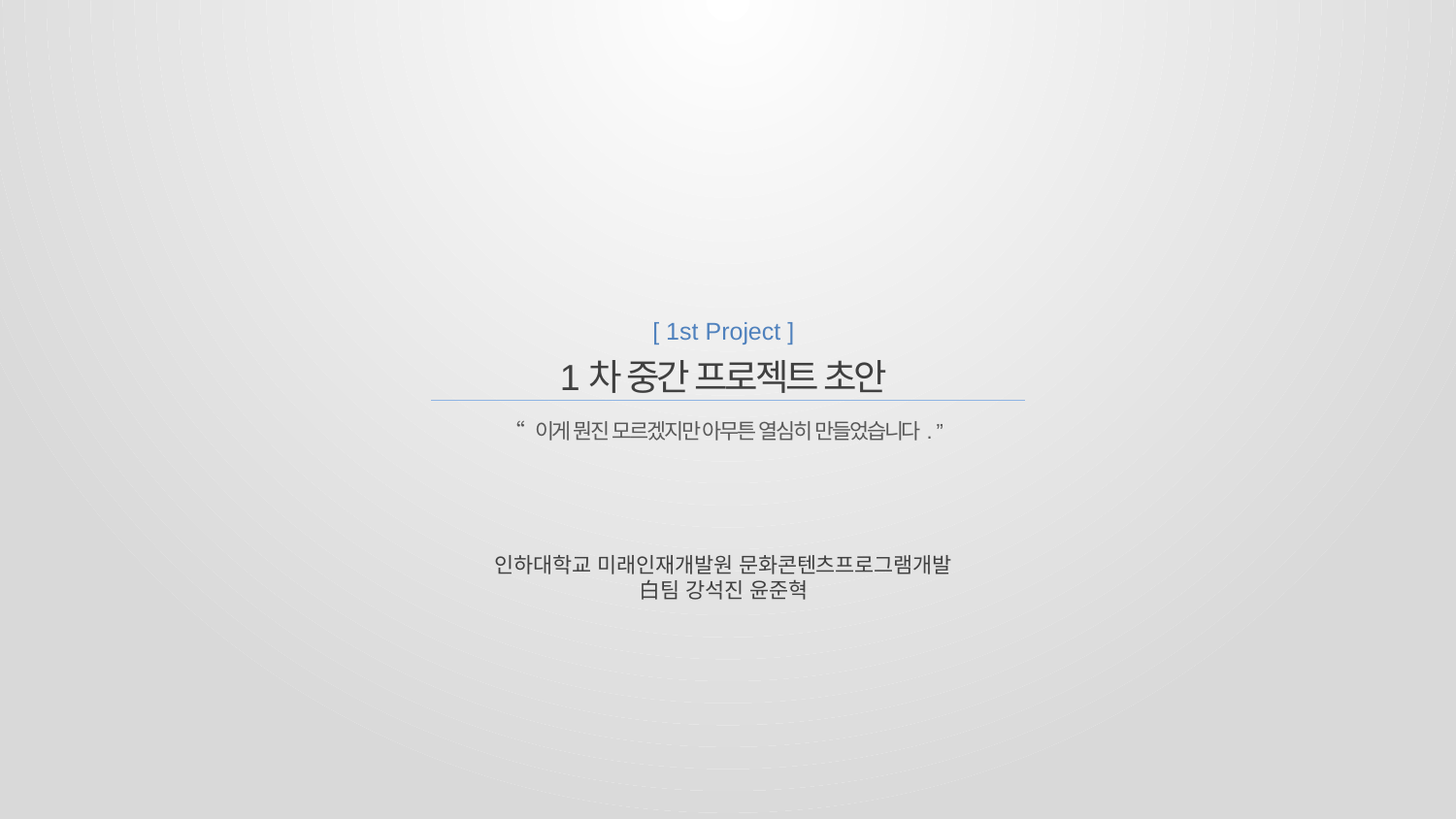

# [ 1st Project ] 1차 중간 프로젝트 초안
“ 이게 뭔진 모르겠지만 아무튼 열심히 만들었습니다. ”
인하대학교 미래인재개발원 문화콘텐츠프로그램개발
白팀 강석진 윤준혁